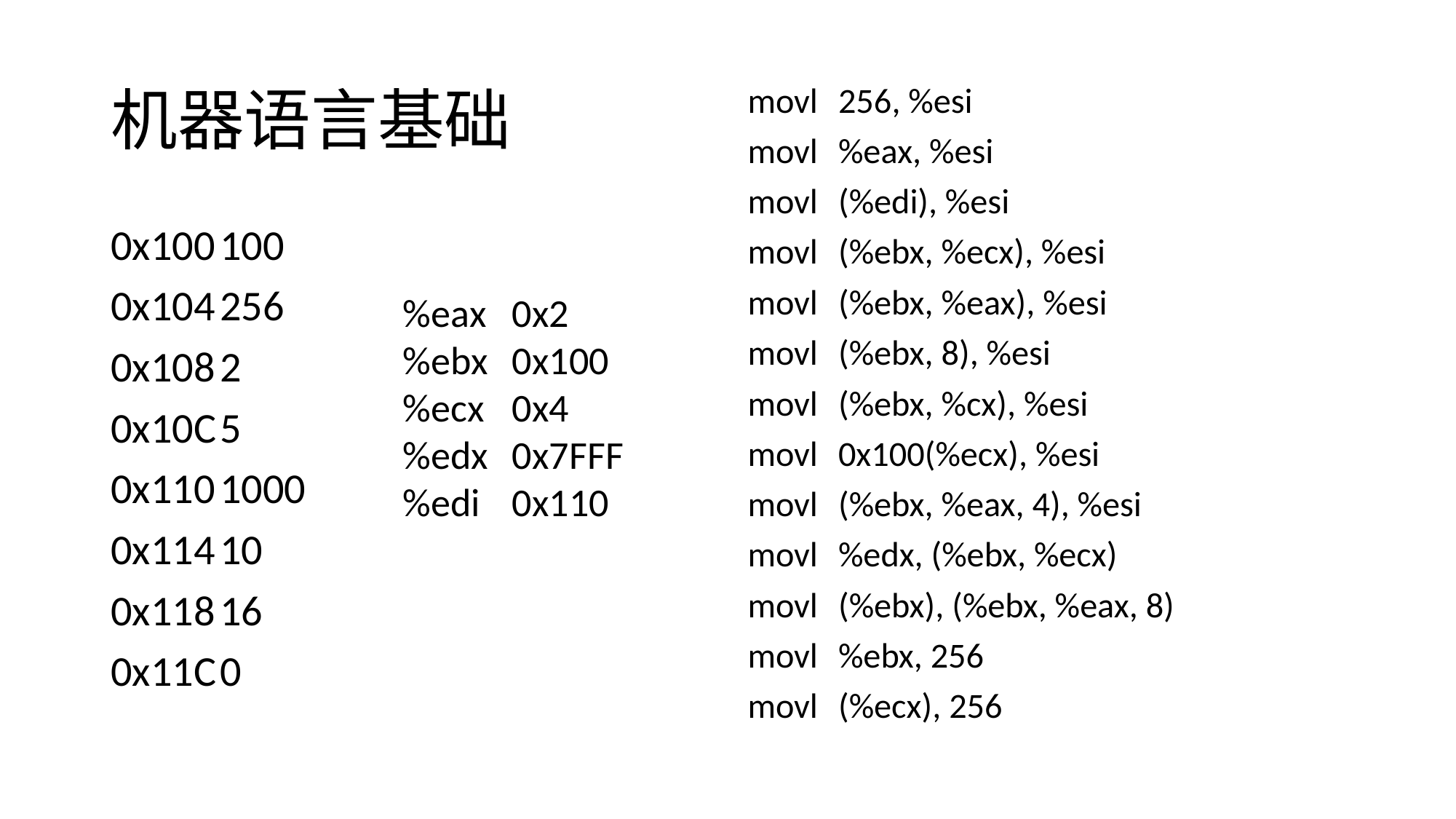

# 机器语言基础
movl	256, %esi
movl	%eax, %esi
movl	(%edi), %esi
movl	(%ebx, %ecx), %esi
movl	(%ebx, %eax), %esi
movl	(%ebx, 8), %esi
movl	(%ebx, %cx), %esi
movl	0x100(%ecx), %esi
movl	(%ebx, %eax, 4), %esi
movl	%edx, (%ebx, %ecx)
movl	(%ebx), (%ebx, %eax, 8)
movl	%ebx, 256
movl	(%ecx), 256

0x100	100
0x104	256
0x108	2
0x10C	5
0x110	1000
0x114	10
0x118	16
0x11C	0

%eax	0x2
%ebx	0x100
%ecx	0x4
%edx	0x7FFF
%edi	0x110